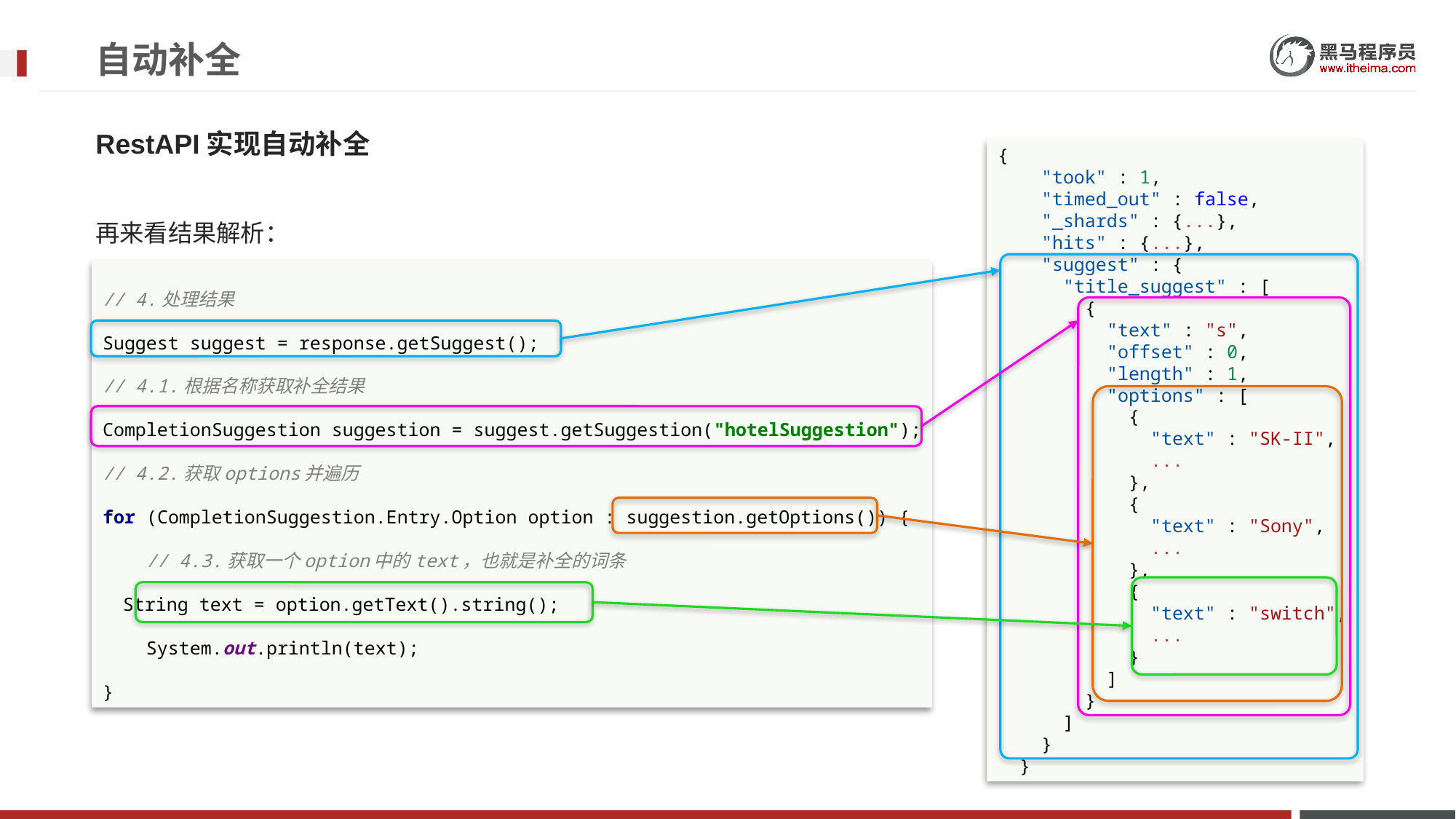

# 自动补全
RestAPI实现自动补全
{
    "took" : 1,
    "timed_out" : false,
    "_shards" : {...},
    "hits" : {...},
    "suggest" : {
      "title_suggest" : [
        {
          "text" : "s",
          "offset" : 0,
          "length" : 1,
          "options" : [
            {
              "text" : "SK-II",
              ...
            },
            {
              "text" : "Sony",
              ...
            },
            {
              "text" : "switch",
              ...
            }
          ]
        }
      ]
    }
  }
再来看结果解析：

// 4.处理结果
Suggest suggest = response.getSuggest();
// 4.1.根据名称获取补全结果
CompletionSuggestion suggestion = suggest.getSuggestion("hotelSuggestion");
// 4.2.获取options并遍历
for (CompletionSuggestion.Entry.Option option : suggestion.getOptions()) {
    // 4.3.获取一个option中的text，也就是补全的词条
    String text = option.getText().string();
    System.out.println(text);
}